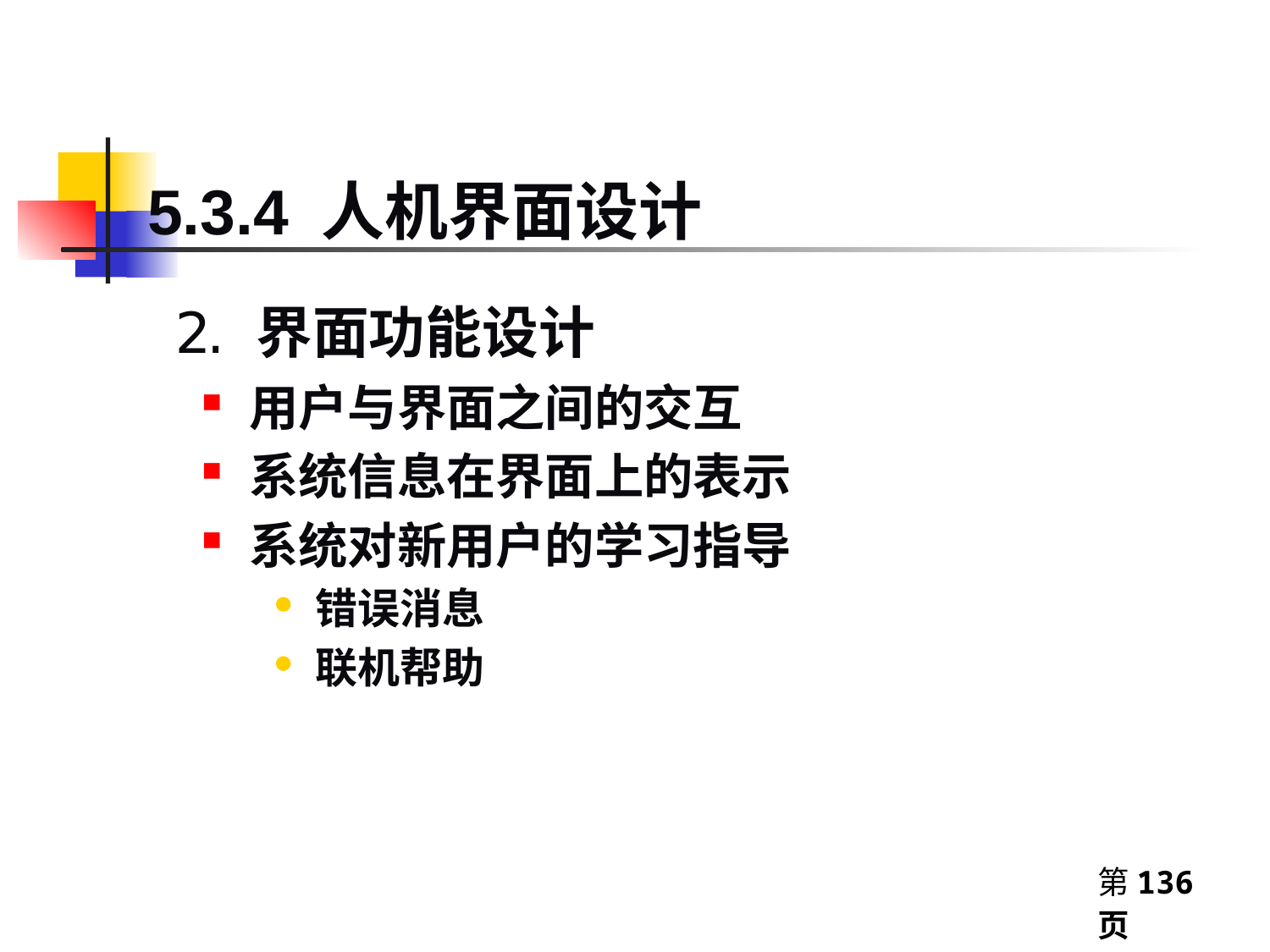

5.3.4 人机界面设计
2. 界面功能设计
用户与界面之间的交互
系统信息在界面上的表示
系统对新用户的学习指导
错误消息
联机帮助